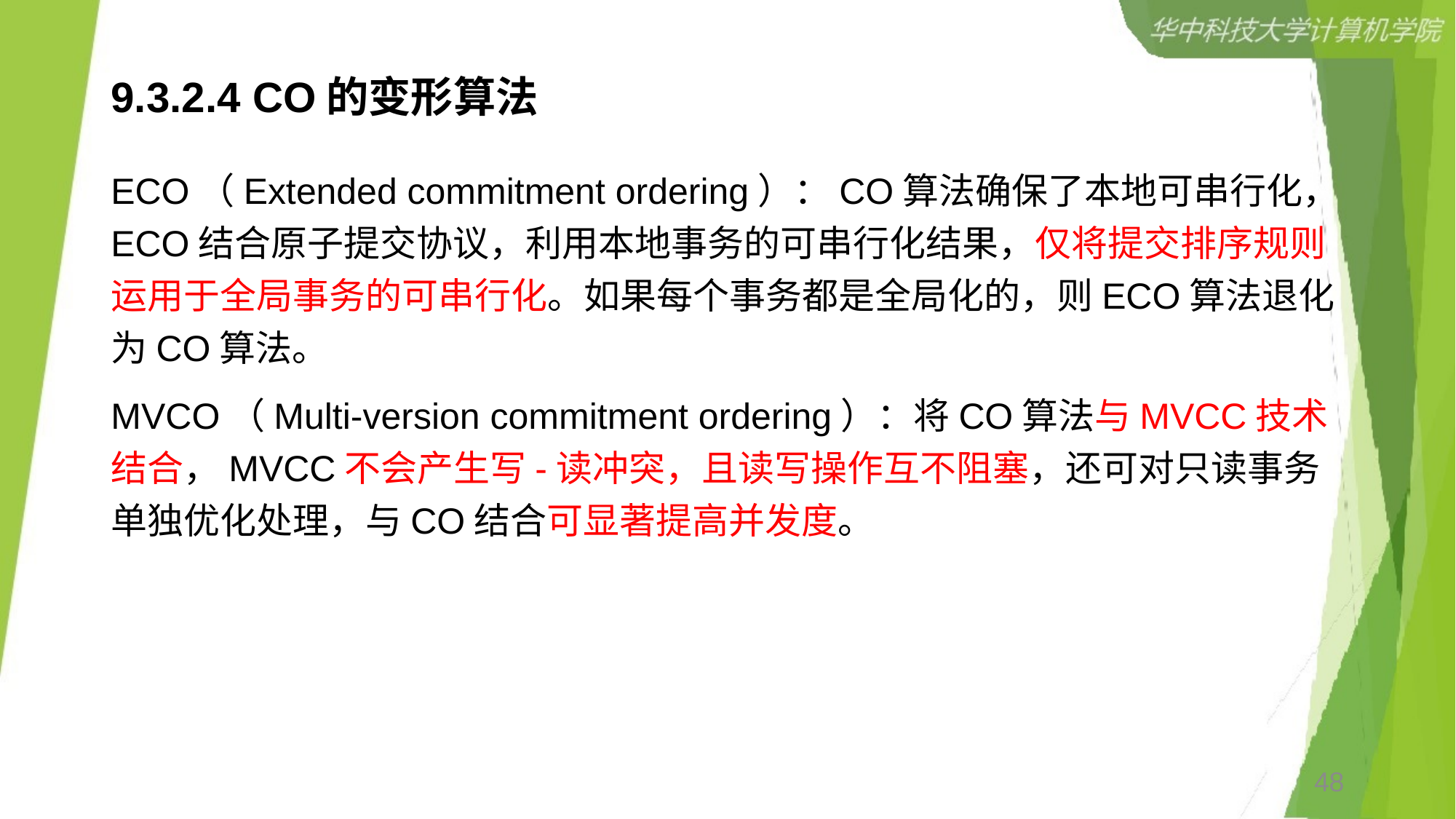

# 9.3.2.4 CO的变形算法
ECO（Extended commitment ordering）：CO算法确保了本地可串行化，ECO结合原子提交协议，利用本地事务的可串行化结果，仅将提交排序规则运用于全局事务的可串行化。如果每个事务都是全局化的，则ECO算法退化为CO算法。
MVCO（Multi-version commitment ordering）：将CO算法与MVCC技术结合，MVCC不会产生写-读冲突，且读写操作互不阻塞，还可对只读事务单独优化处理，与CO结合可显著提高并发度。
48